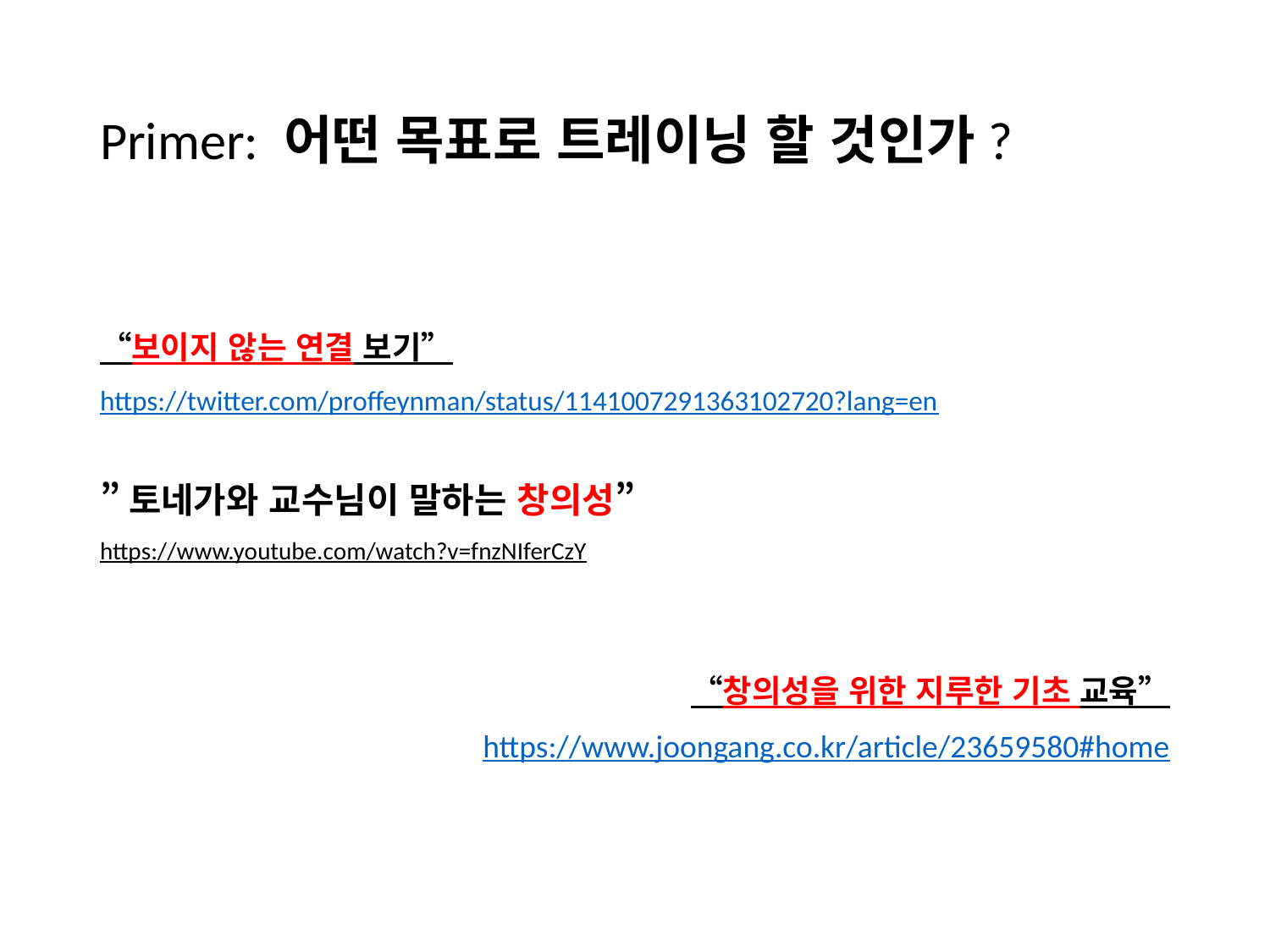

# Primer: 어떤 목표로 트레이닝 할 것인가?

“보이지 않는 연결 보기”
https://twitter.com/proffeynman/status/1141007291363102720?lang=en

”토네가와 교수님이 말하는 창의성”
https://www.youtube.com/watch?v=fnzNIferCzY

“창의성을 위한 지루한 기초 교육”
https://www.joongang.co.kr/article/23659580#home